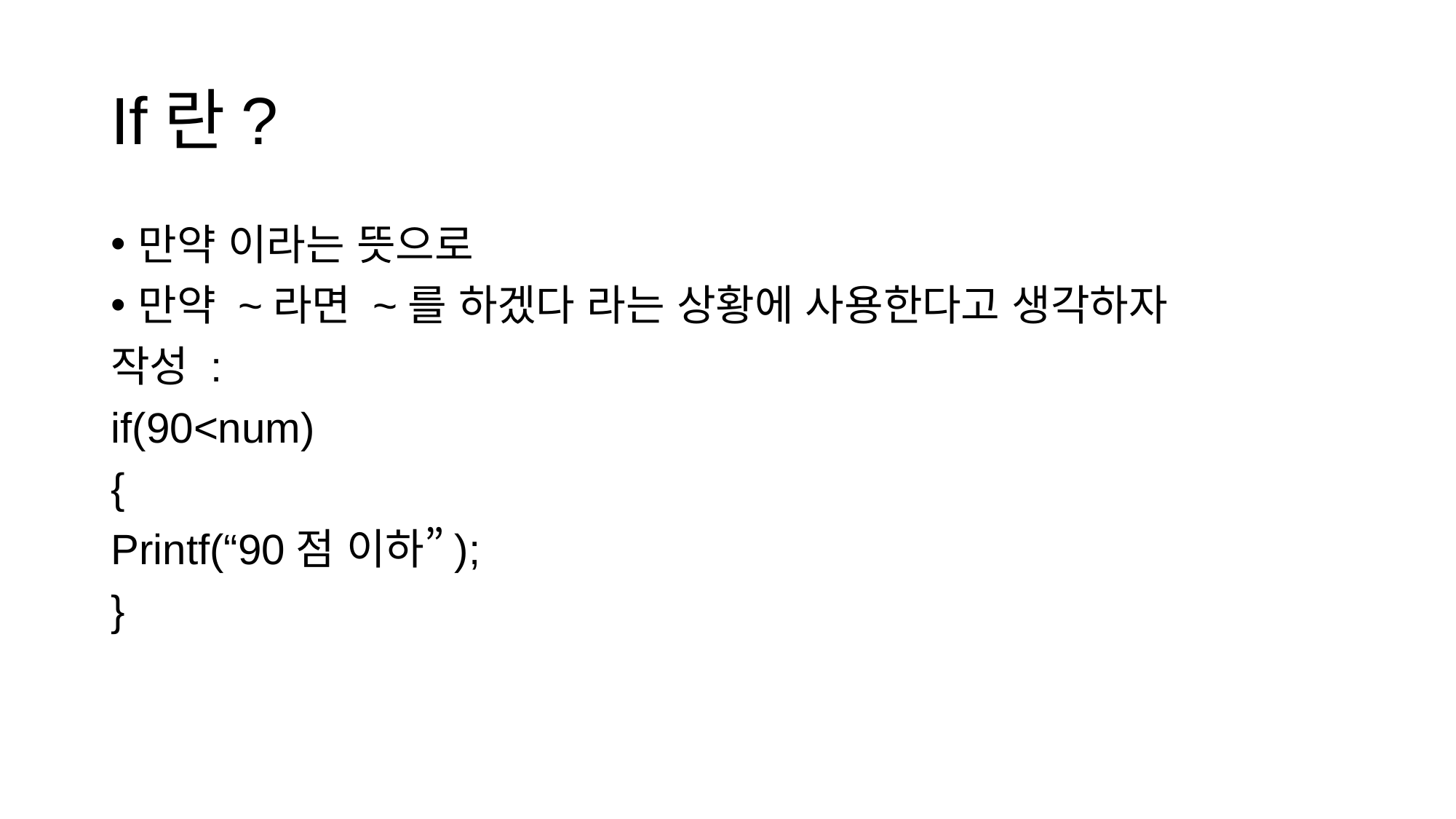

# If란?
만약 이라는 뜻으로
만약 ~라면 ~를 하겠다 라는 상황에 사용한다고 생각하자
작성 :
if(90<num)
{
Printf(“90점 이하”);
}